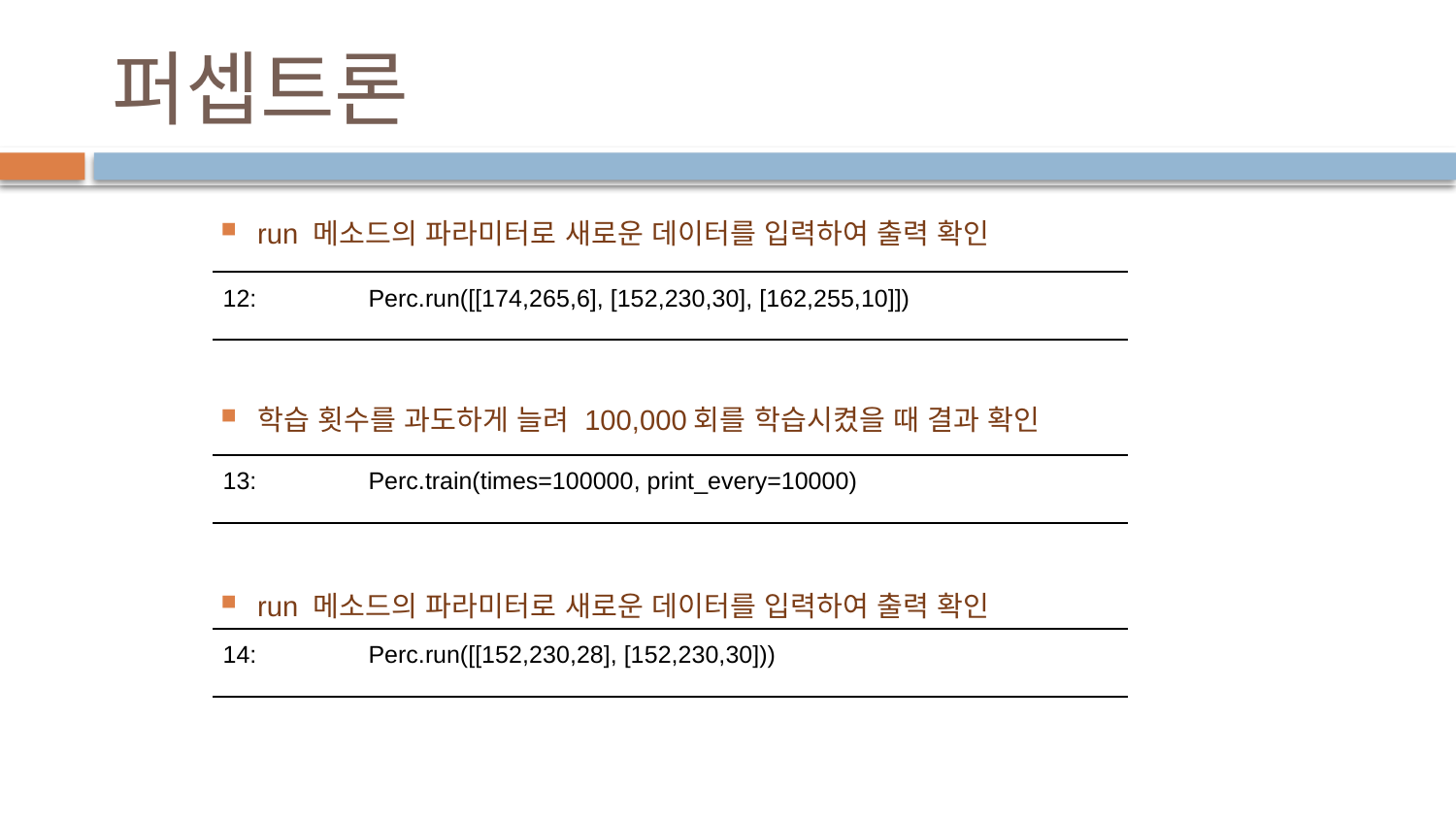

# 퍼셉트론
run 메소드의 파라미터로 새로운 데이터를 입력하여 출력 확인

학습 횟수를 과도하게 늘려 100,000회를 학습시켰을 때 결과 확인

run 메소드의 파라미터로 새로운 데이터를 입력하여 출력 확인
| 12: Perc.run([[174,265,6], [152,230,30], [162,255,10]]) |
| --- |
| 13: Perc.train(times=100000, print\_every=10000) |
| --- |
| 14: Perc.run([[152,230,28], [152,230,30])) |
| --- |